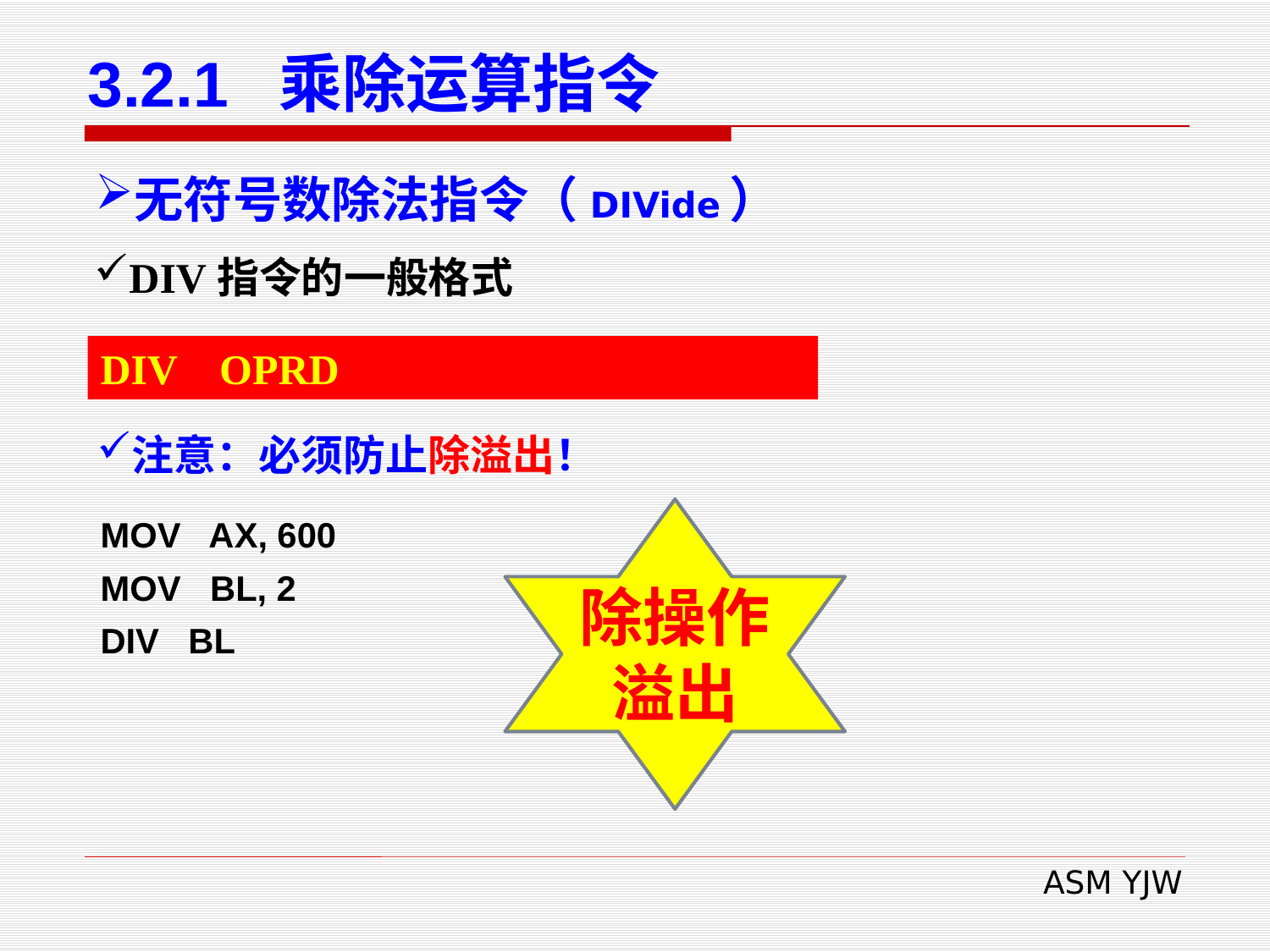

# 3.2.1  乘除运算指令
无符号数除法指令（DIVide）
DIV指令的一般格式
DIV    OPRD
注意：必须防止除溢出！
MOV   AX, 600
MOV   BL, 2
DIV   BL
除操作溢出